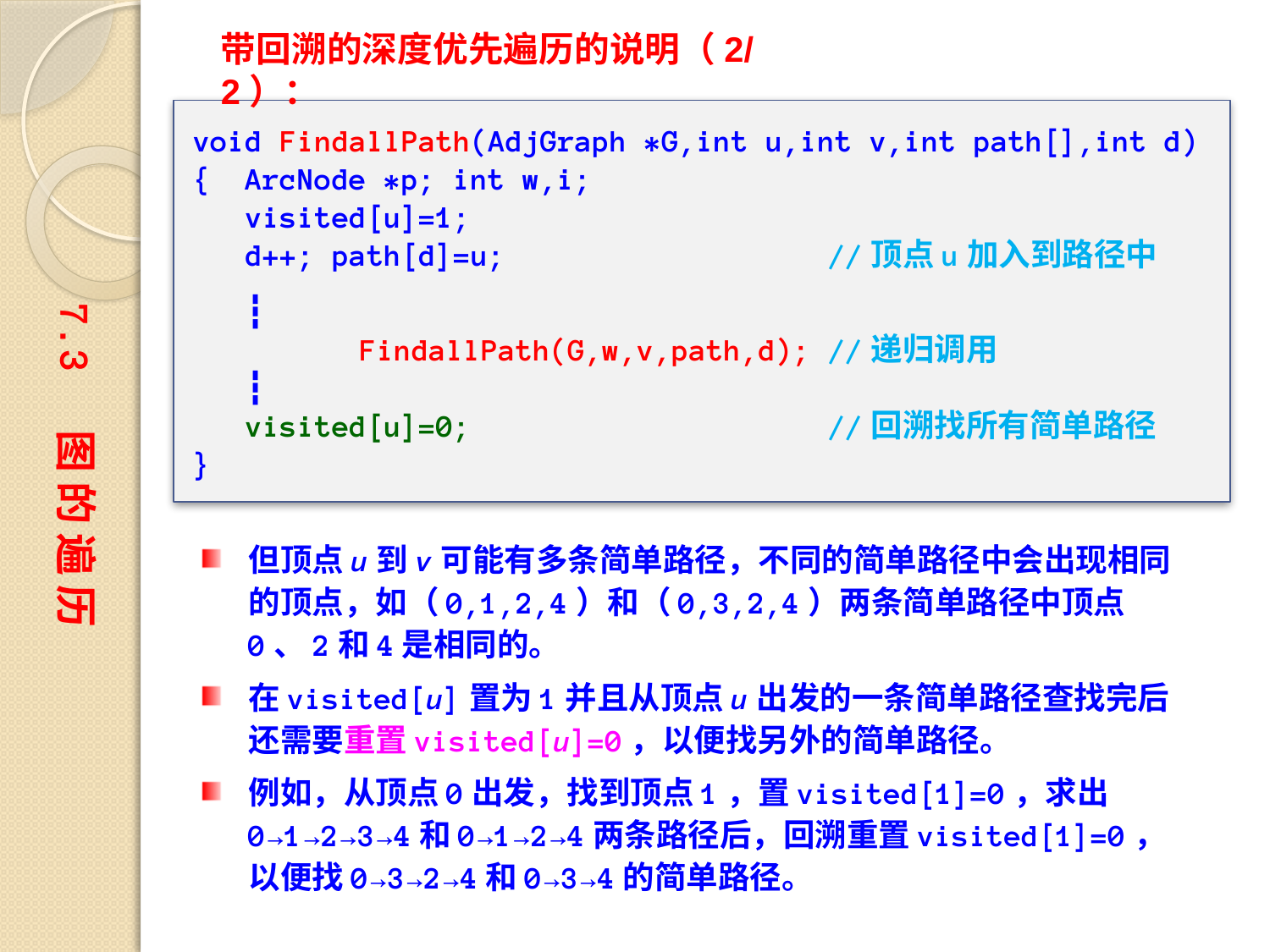

带回溯的深度优先遍历的说明（2/2）：
void FindallPath(AdjGraph *G,int u,int v,int path[],int d)
{  ArcNode *p; int w,i;
   visited[u]=1;
   d++; path[d]=u;			//顶点u加入到路径中
   ┇
	　FindallPath(G,w,v,path,d);	//递归调用
   ┇
   visited[u]=0;			//回溯找所有简单路径
}
7.3  图 的 遍 历
但顶点u到v可能有多条简单路径，不同的简单路径中会出现相同的顶点，如（0,1,2,4）和（0,3,2,4）两条简单路径中顶点0、2和4是相同的。
在visited[u]置为1并且从顶点u出发的一条简单路径查找完后还需要重置visited[u]=0，以便找另外的简单路径。
例如，从顶点0出发，找到顶点1，置visited[1]=0，求出0→1→2→3→4和0→1→2→4两条路径后，回溯重置visited[1]=0，以便找0→3→2→4和0→3→4的简单路径。